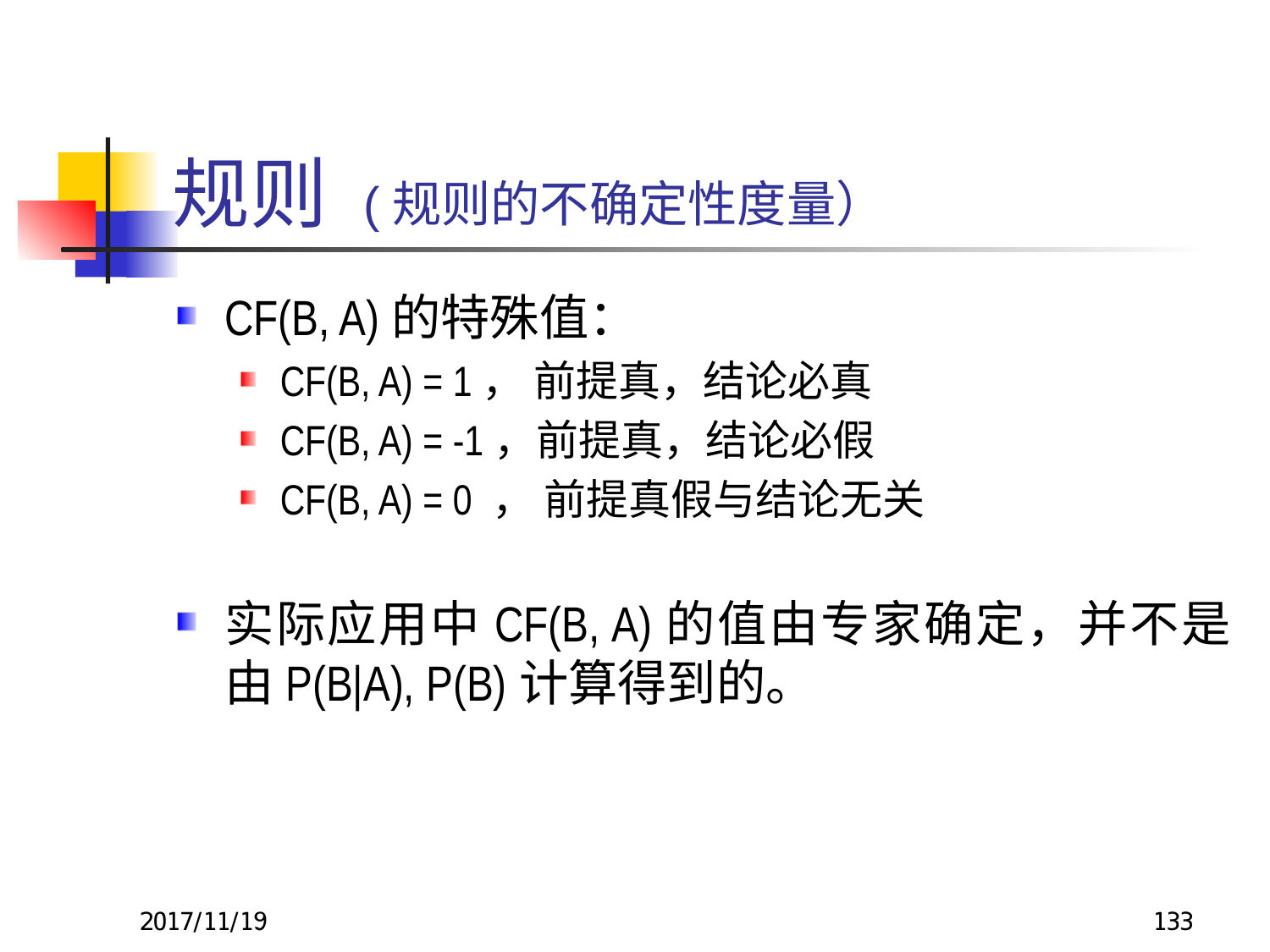

# 规则 (规则的不确定性度量）
CF(B, A)的特殊值：
CF(B, A) = 1，	前提真，结论必真
CF(B, A) = -1，前提真，结论必假
CF(B, A) = 0 ， 前提真假与结论无关

实际应用中CF(B, A)的值由专家确定，并不是由P(B|A), P(B)计算得到的。

2017/11/19
133